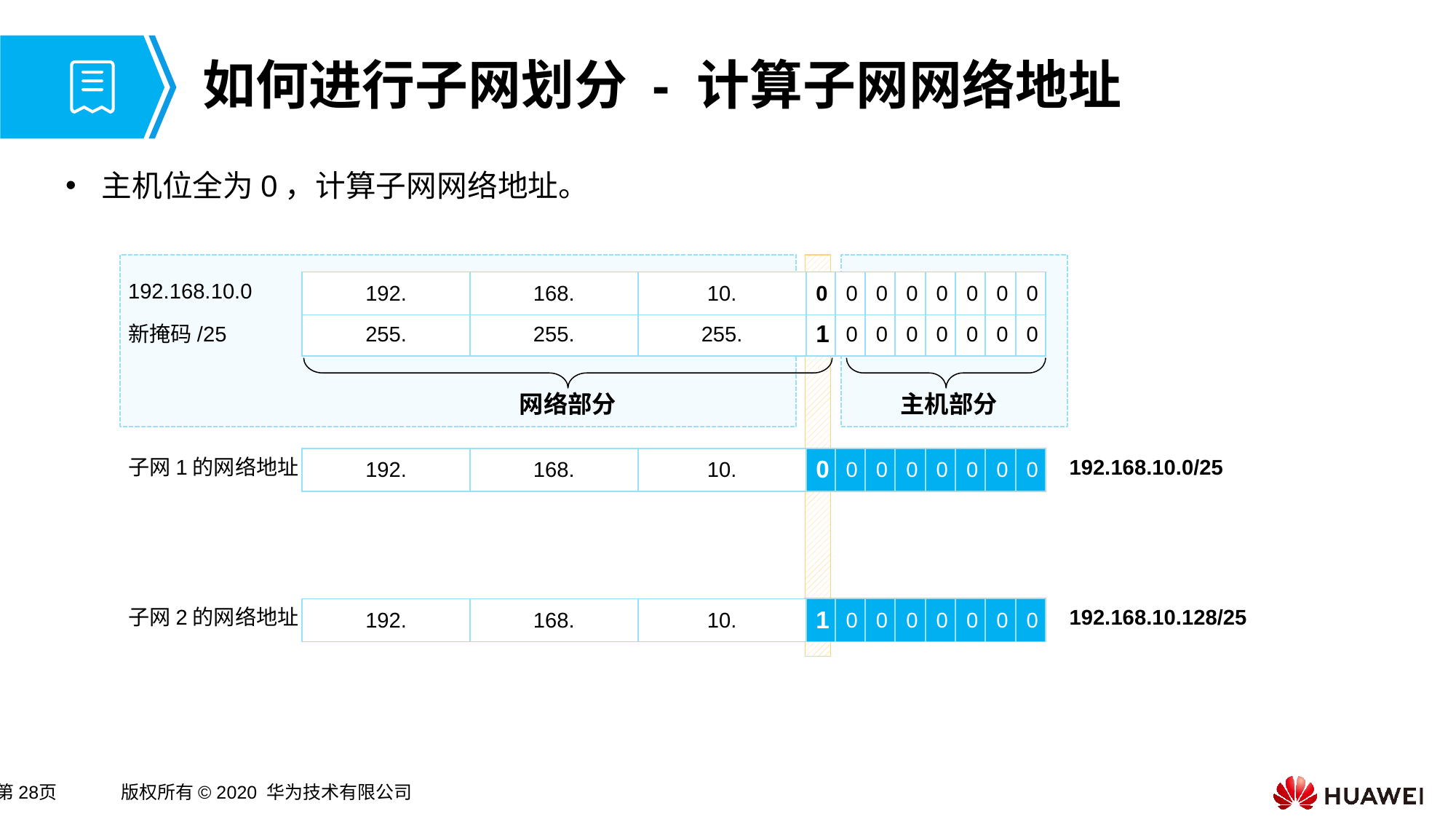

# 如何进行子网划分 - 计算子网网络地址

主机位全为0，计算子网网络地址。

192.168.10.0
| 0 | 0 | 0 | 0 | 0 | 0 | 0 | 0 |
| --- | --- | --- | --- | --- | --- | --- | --- |
| 192. | 168. | 10. |
| --- | --- | --- |

| 1 | 0 | 0 | 0 | 0 | 0 | 0 | 0 |
| --- | --- | --- | --- | --- | --- | --- | --- |
| 255. | 255. | 255. |
| --- | --- | --- |
新掩码/25
网络部分
主机部分
子网1的网络地址
| 0 | 0 | 0 | 0 | 0 | 0 | 0 | 0 |
| --- | --- | --- | --- | --- | --- | --- | --- |
192.168.10.0/25
| 192. | 168. | 10. |
| --- | --- | --- |
子网2的网络地址
| 1 | 0 | 0 | 0 | 0 | 0 | 0 | 0 |
| --- | --- | --- | --- | --- | --- | --- | --- |
192.168.10.128/25
| 192. | 168. | 10. |
| --- | --- | --- |